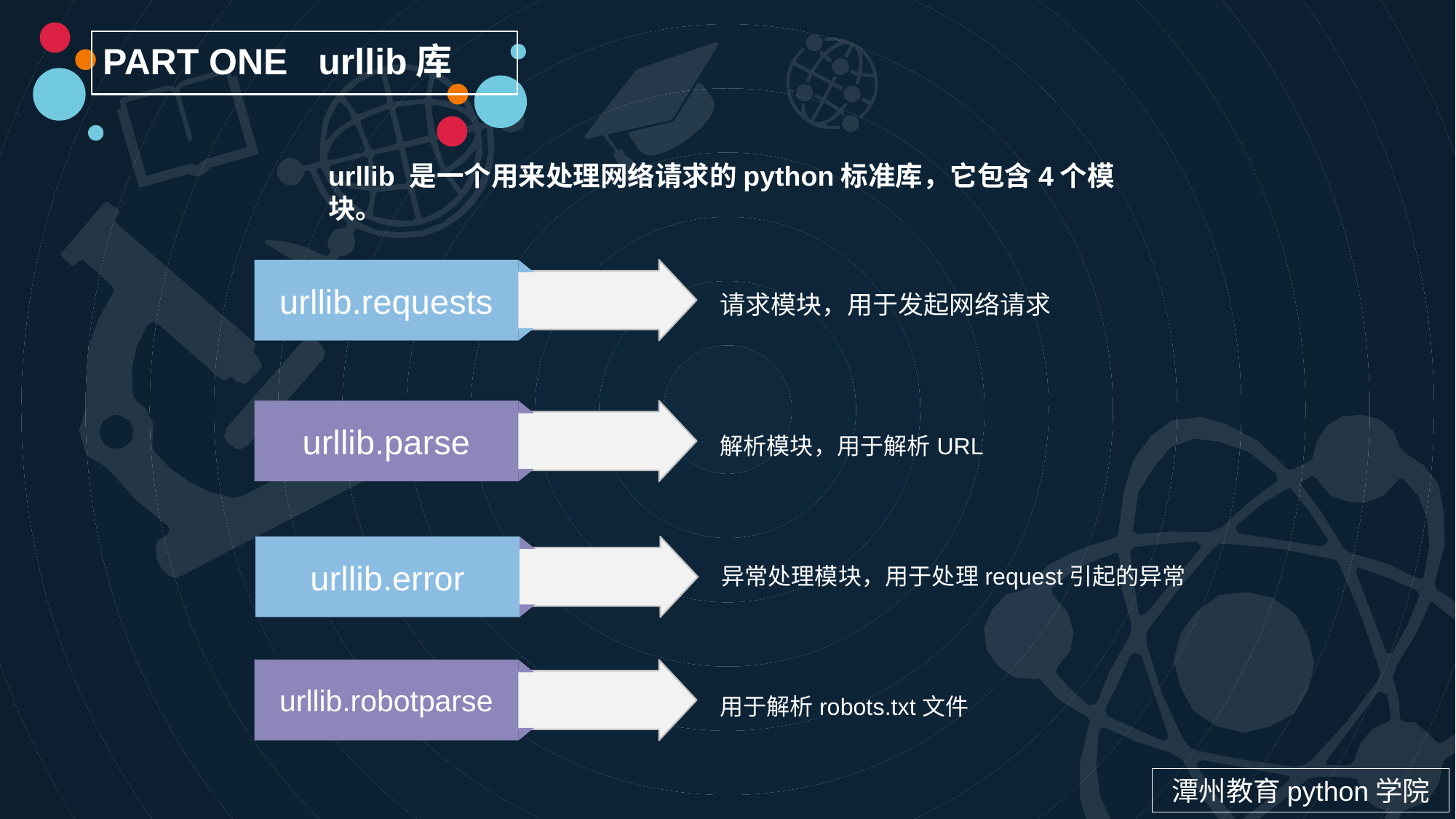

PART ONE   urllib库
urllib 是一个用来处理网络请求的python标准库，它包含4个模块。
请求模块，用于发起网络请求
urllib.requests

解析模块，用于解析URL
urllib.parse

异常处理模块，用于处理request引起的异常
urllib.error

用于解析robots.txt文件
urllib.robotparse

潭州教育python学院